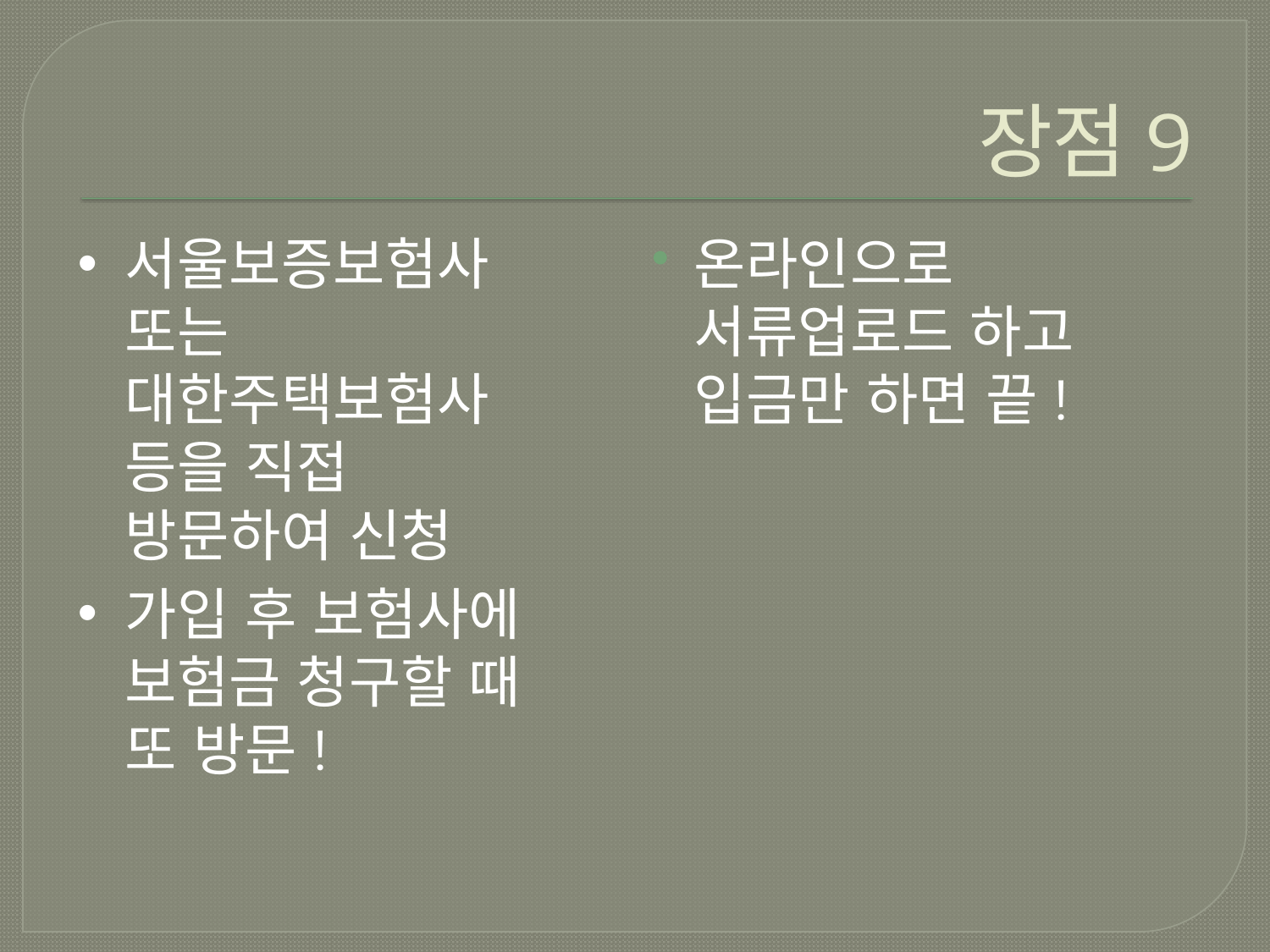

# 장점9

서울보증보험사 또는 대한주택보험사 등을 직접 방문하여 신청
가입 후 보험사에 보험금 청구할 때 또 방문!

온라인으로 서류업로드 하고 입금만 하면 끝!